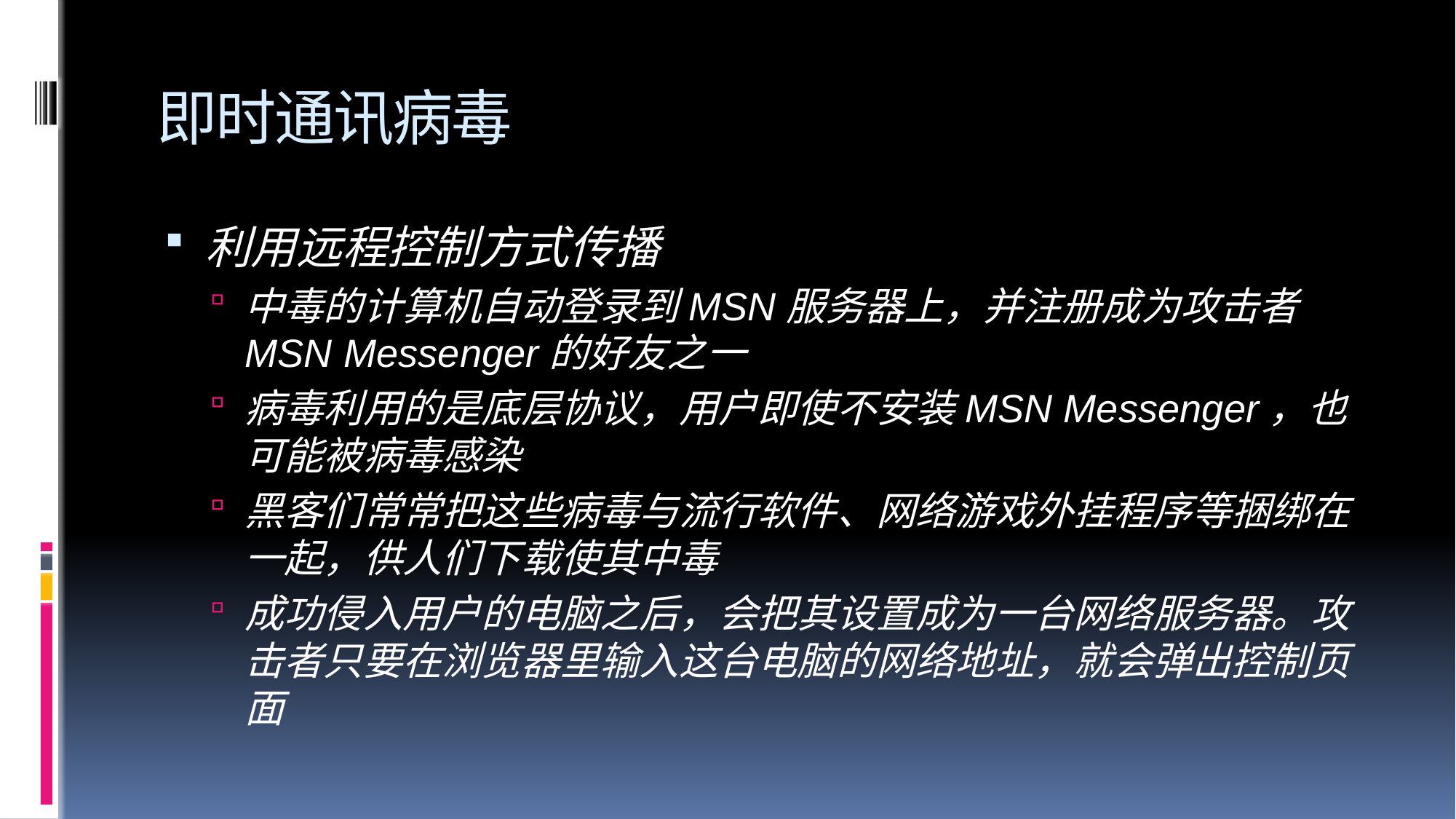

# 即时通讯病毒
利用远程控制方式传播
中毒的计算机自动登录到MSN服务器上，并注册成为攻击者MSN Messenger的好友之一
病毒利用的是底层协议，用户即使不安装MSN Messenger，也可能被病毒感染
黑客们常常把这些病毒与流行软件、网络游戏外挂程序等捆绑在一起，供人们下载使其中毒
成功侵入用户的电脑之后，会把其设置成为一台网络服务器。攻击者只要在浏览器里输入这台电脑的网络地址，就会弹出控制页面